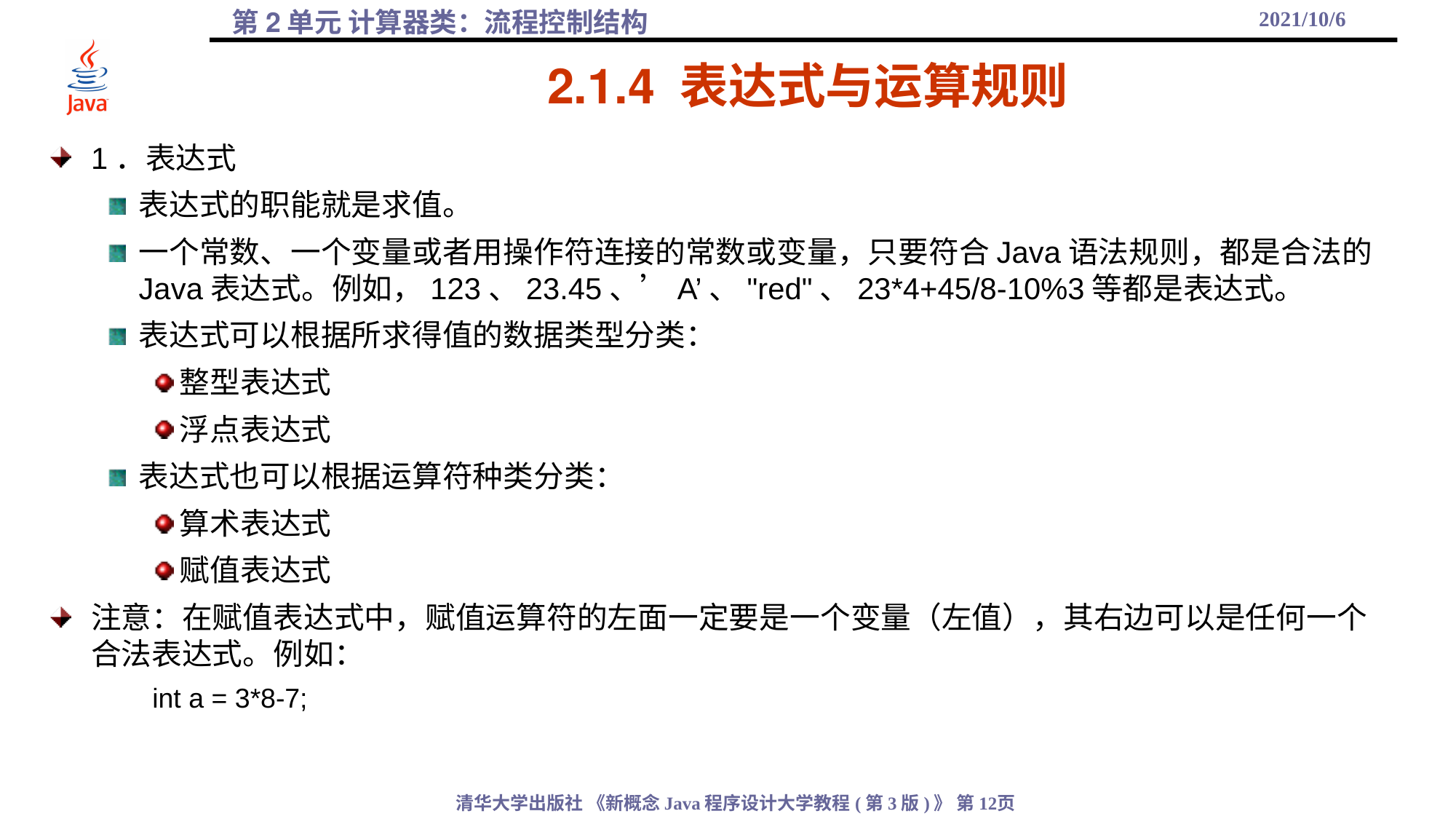

2021/10/6
# 2.1.4 表达式与运算规则
1．表达式
表达式的职能就是求值。
一个常数、一个变量或者用操作符连接的常数或变量，只要符合Java语法规则，都是合法的Java表达式。例如，123、23.45、’A’、"red"、23*4+45/8-10%3等都是表达式。
表达式可以根据所求得值的数据类型分类：
整型表达式
浮点表达式
表达式也可以根据运算符种类分类：
算术表达式
赋值表达式
注意：在赋值表达式中，赋值运算符的左面一定要是一个变量（左值），其右边可以是任何一个合法表达式。例如：
int a = 3*8-7;